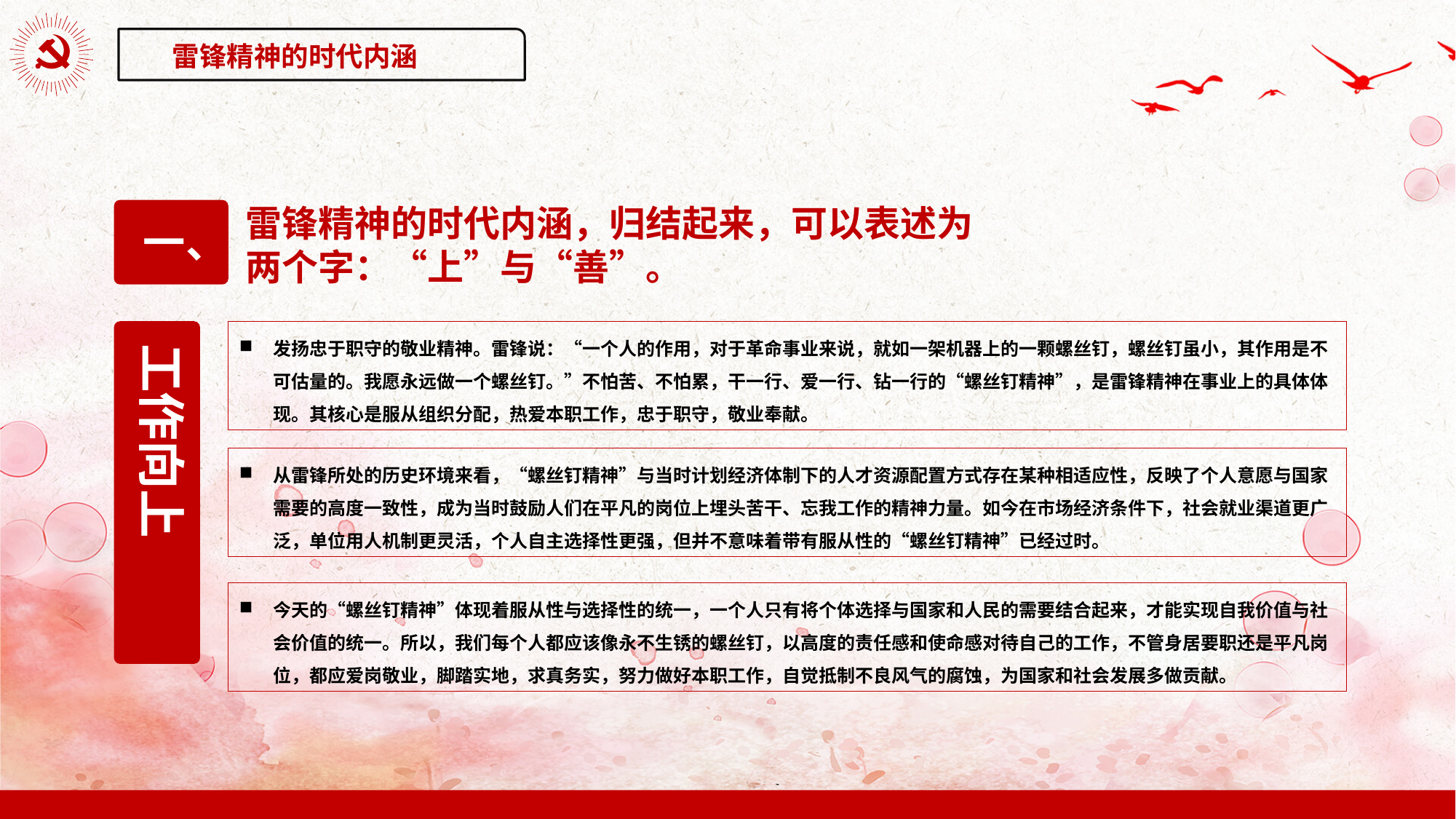

雷锋精神的时代内涵
雷锋精神的时代内涵，归结起来，可以表述为两个字：“上”与“善”。

一、

发扬忠于职守的敬业精神。雷锋说：“一个人的作用，对于革命事业来说，就如一架机器上的一颗螺丝钉，螺丝钉虽小，其作用是不可估量的。我愿永远做一个螺丝钉。”不怕苦、不怕累，干一行、爱一行、钻一行的“螺丝钉精神”，是雷锋精神在事业上的具体体现。其核心是服从组织分配，热爱本职工作，忠于职守，敬业奉献。
工作向上
从雷锋所处的历史环境来看，“螺丝钉精神”与当时计划经济体制下的人才资源配置方式存在某种相适应性，反映了个人意愿与国家需要的高度一致性，成为当时鼓励人们在平凡的岗位上埋头苦干、忘我工作的精神力量。如今在市场经济条件下，社会就业渠道更广泛，单位用人机制更灵活，个人自主选择性更强，但并不意味着带有服从性的“螺丝钉精神”已经过时。
今天的“螺丝钉精神”体现着服从性与选择性的统一，一个人只有将个体选择与国家和人民的需要结合起来，才能实现自我价值与社会价值的统一。所以，我们每个人都应该像永不生锈的螺丝钉，以高度的责任感和使命感对待自己的工作，不管身居要职还是平凡岗位，都应爱岗敬业，脚踏实地，求真务实，努力做好本职工作，自觉抵制不良风气的腐蚀，为国家和社会发展多做贡献。